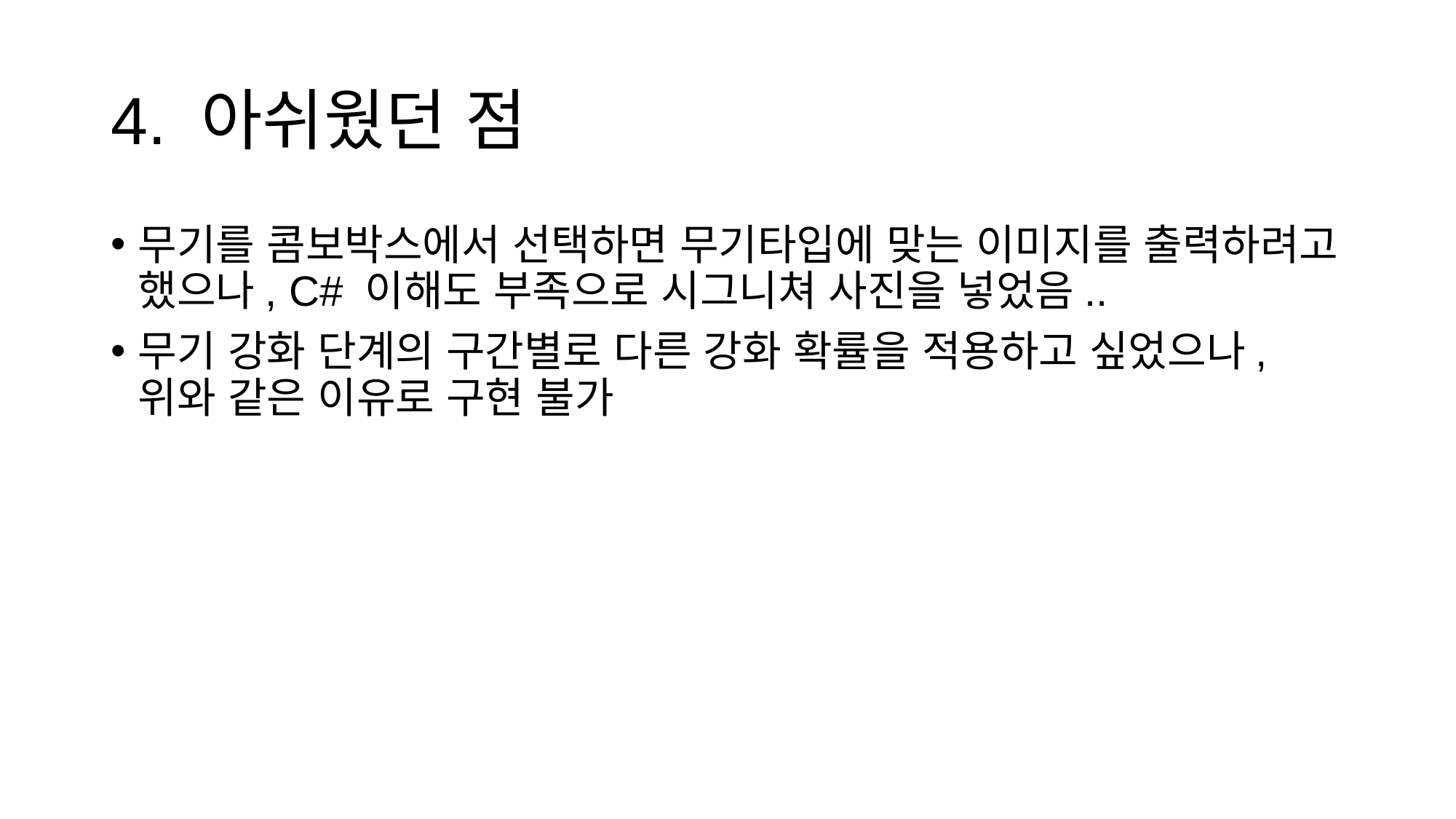

# 4. 아쉬웠던 점
무기를 콤보박스에서 선택하면 무기타입에 맞는 이미지를 출력하려고 했으나, C# 이해도 부족으로 시그니쳐 사진을 넣었음..
무기 강화 단계의 구간별로 다른 강화 확률을 적용하고 싶었으나, 위와 같은 이유로 구현 불가